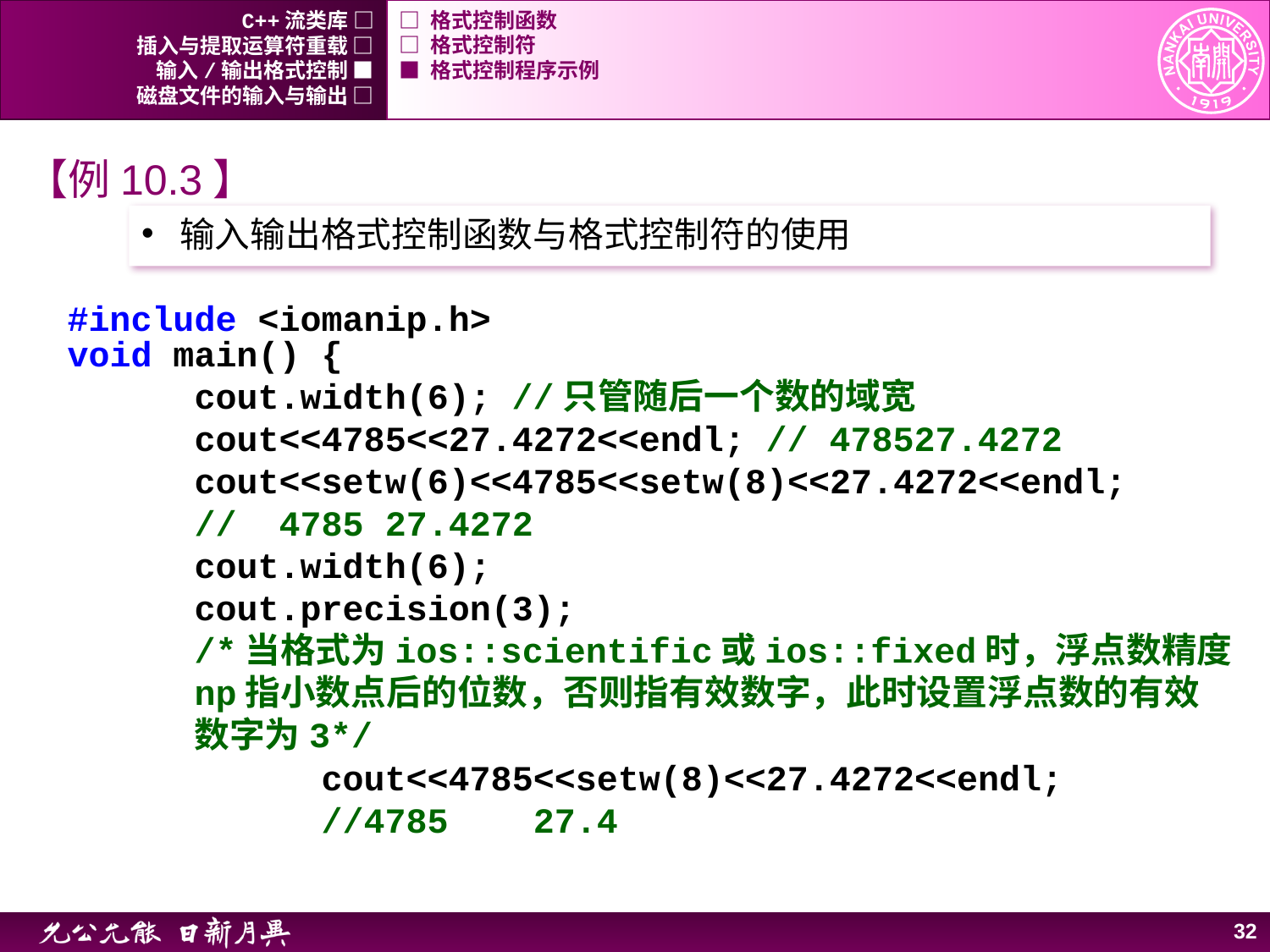

C++流类库 □
□ 格式控制函数
插入与提取运算符重载 □
□ 格式控制符
输入/输出格式控制 ■
■ 格式控制程序示例
磁盘文件的输入与输出 □
【例10.3】
输入输出格式控制函数与格式控制符的使用
#include <iomanip.h>
void main() {
	cout.width(6); //只管随后一个数的域宽
	cout<<4785<<27.4272<<endl; // 478527.4272
	cout<<setw(6)<<4785<<setw(8)<<27.4272<<endl;     	//  4785 27.4272
	cout.width(6);
	cout.precision(3);
/*当格式为ios::scientific或ios::fixed时，浮点数精度np指小数点后的位数，否则指有效数字，此时设置浮点数的有效数字为3*/
	cout<<4785<<setw(8)<<27.4272<<endl; 	     	//4785    27.4
32